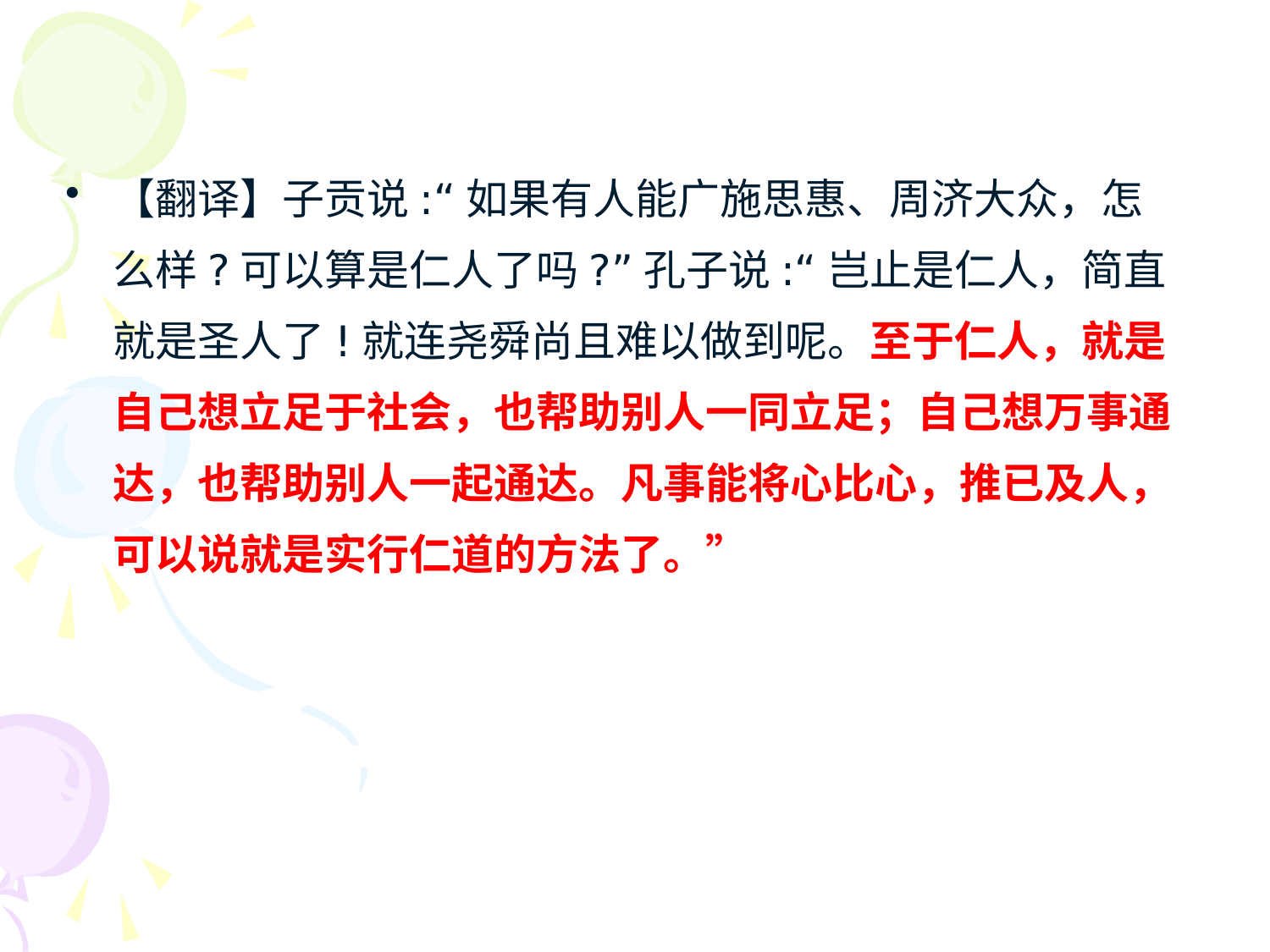

【翻译】子贡说:“如果有人能广施思惠、周济大众，怎么样?可以算是仁人了吗?”孔子说:“岂止是仁人，简直就是圣人了!就连尧舜尚且难以做到呢。至于仁人，就是自己想立足于社会，也帮助别人一同立足；自己想万事通达，也帮助别人一起通达。凡事能将心比心，推已及人，可以说就是实行仁道的方法了。”